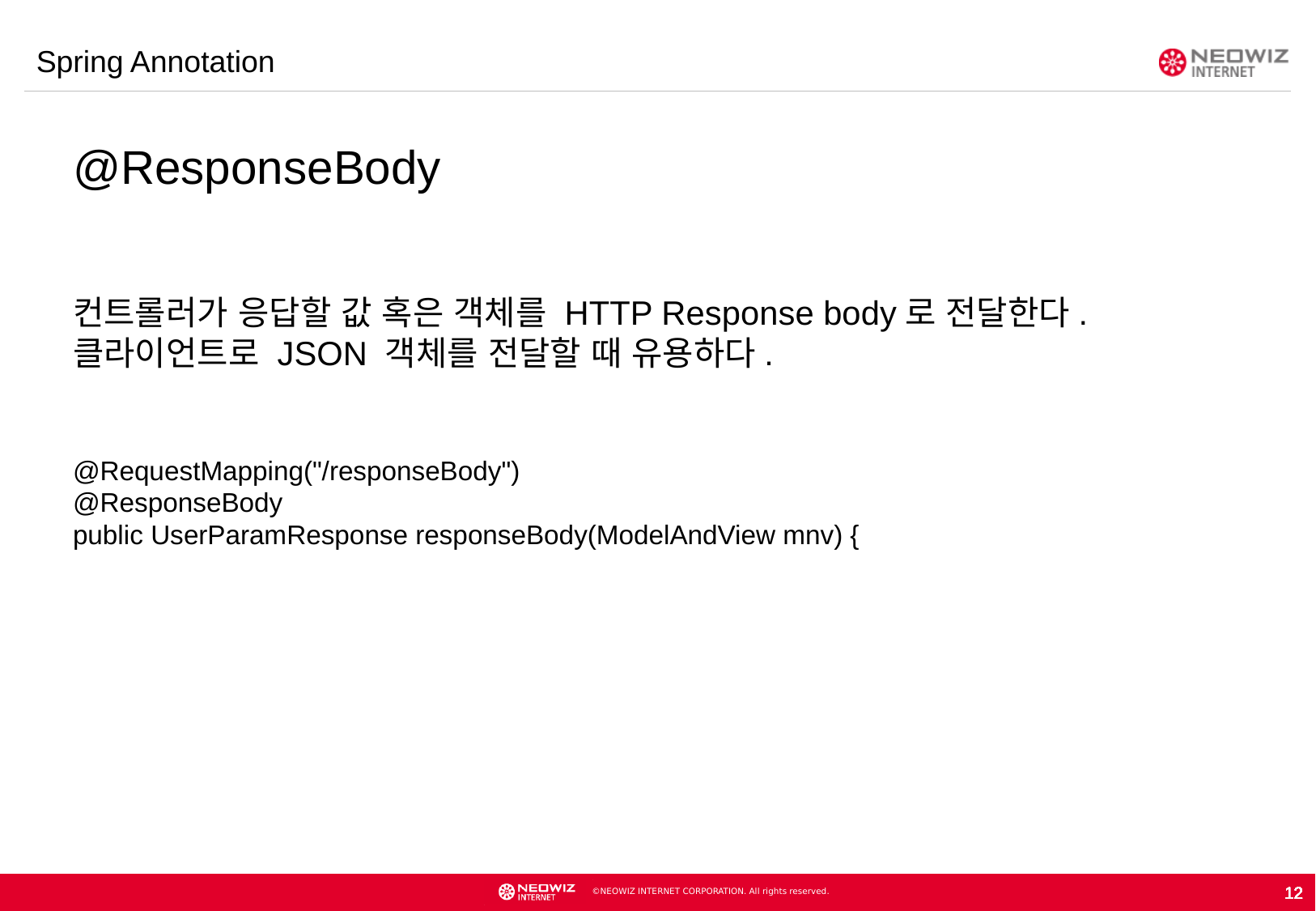

Spring Annotation

@ResponseBody

컨트롤러가 응답할 값 혹은 객체를 HTTP Response body로 전달한다.
클라이언트로 JSON 객체를 전달할 때 유용하다.

@RequestMapping("/responseBody")
@ResponseBody
public UserParamResponse responseBody(ModelAndView mnv) {
12
12
12
12
12
12
12
12
12
12
12
12
12